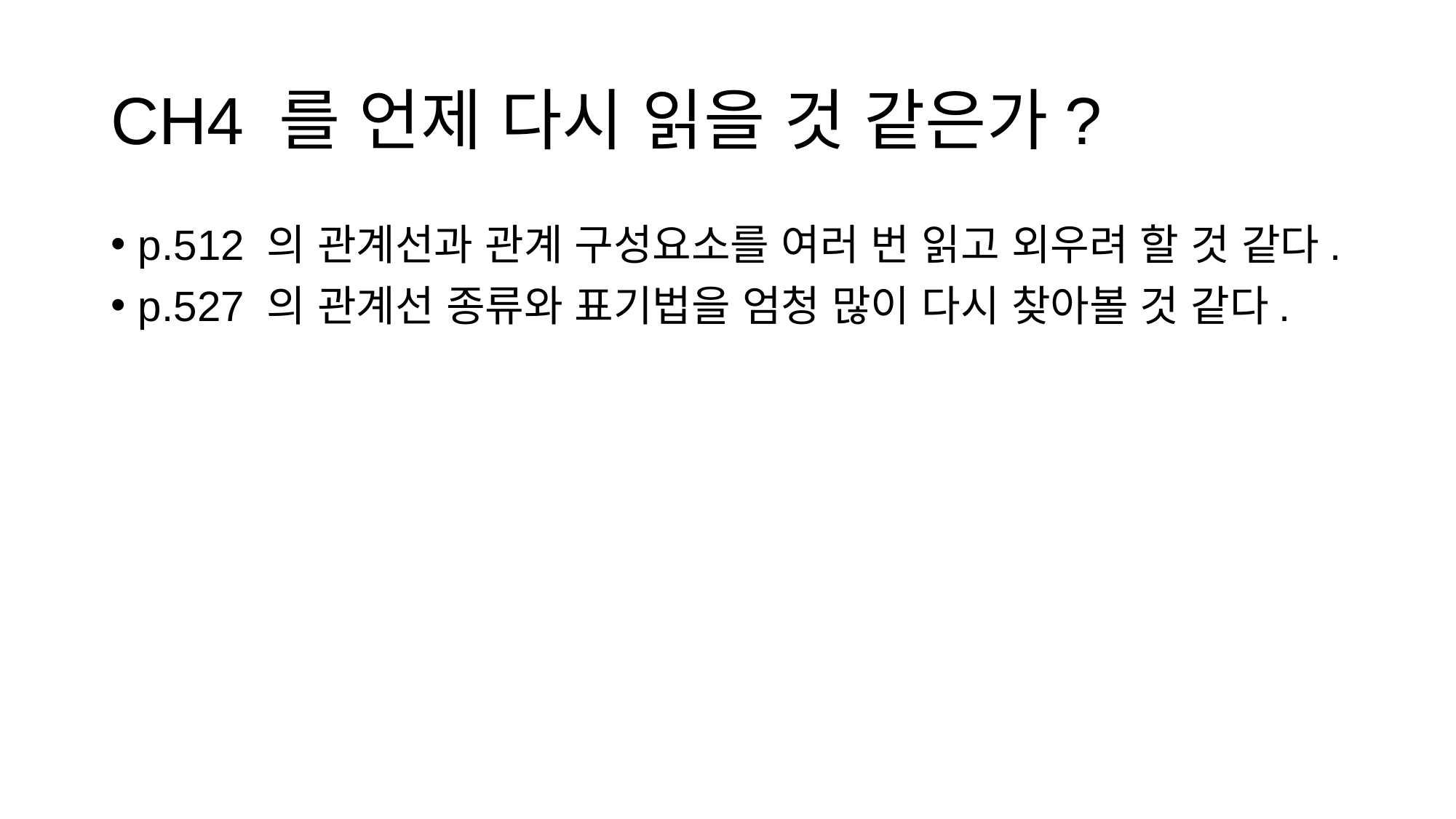

# CH4 를 언제 다시 읽을 것 같은가?
p.512 의 관계선과 관계 구성요소를 여러 번 읽고 외우려 할 것 같다.
p.527 의 관계선 종류와 표기법을 엄청 많이 다시 찾아볼 것 같다.